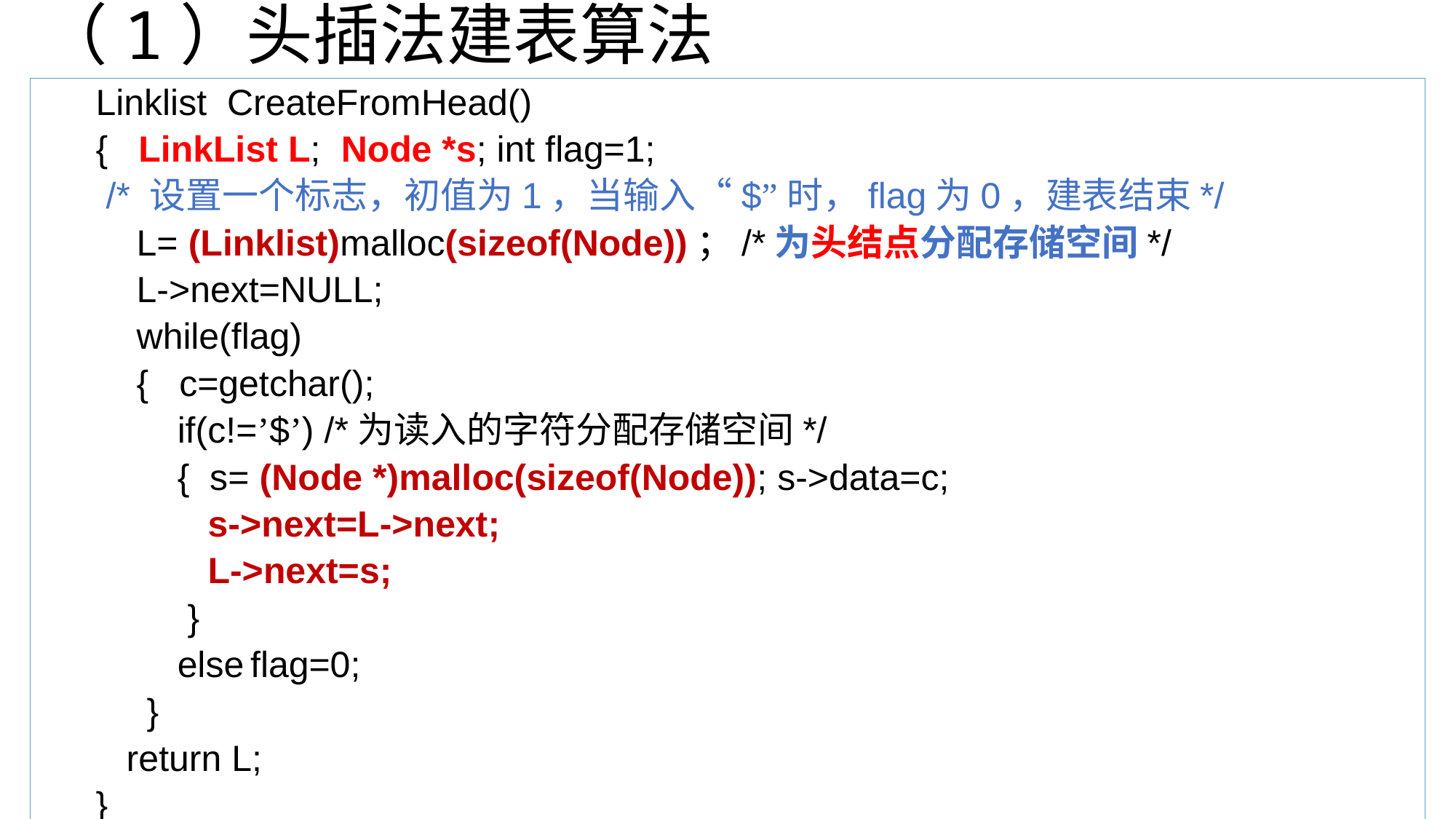

# （1）头插法建表算法
Linklist  CreateFromHead()
{   LinkList L;  Node *s; int flag=1;
 /* 设置一个标志，初值为1，当输入“$”时，flag为0，建表结束*/
    L= (Linklist)malloc(sizeof(Node))；/*为头结点分配存储空间*/
    L->next=NULL;
    while(flag)
    {   c=getchar();
        if(c!=’$’) /*为读入的字符分配存储空间*/
        {  s= (Node *)malloc(sizeof(Node)); s->data=c;
           s->next=L->next;
           L->next=s;
         }
        else	flag=0;
     }
   return L;
}

32